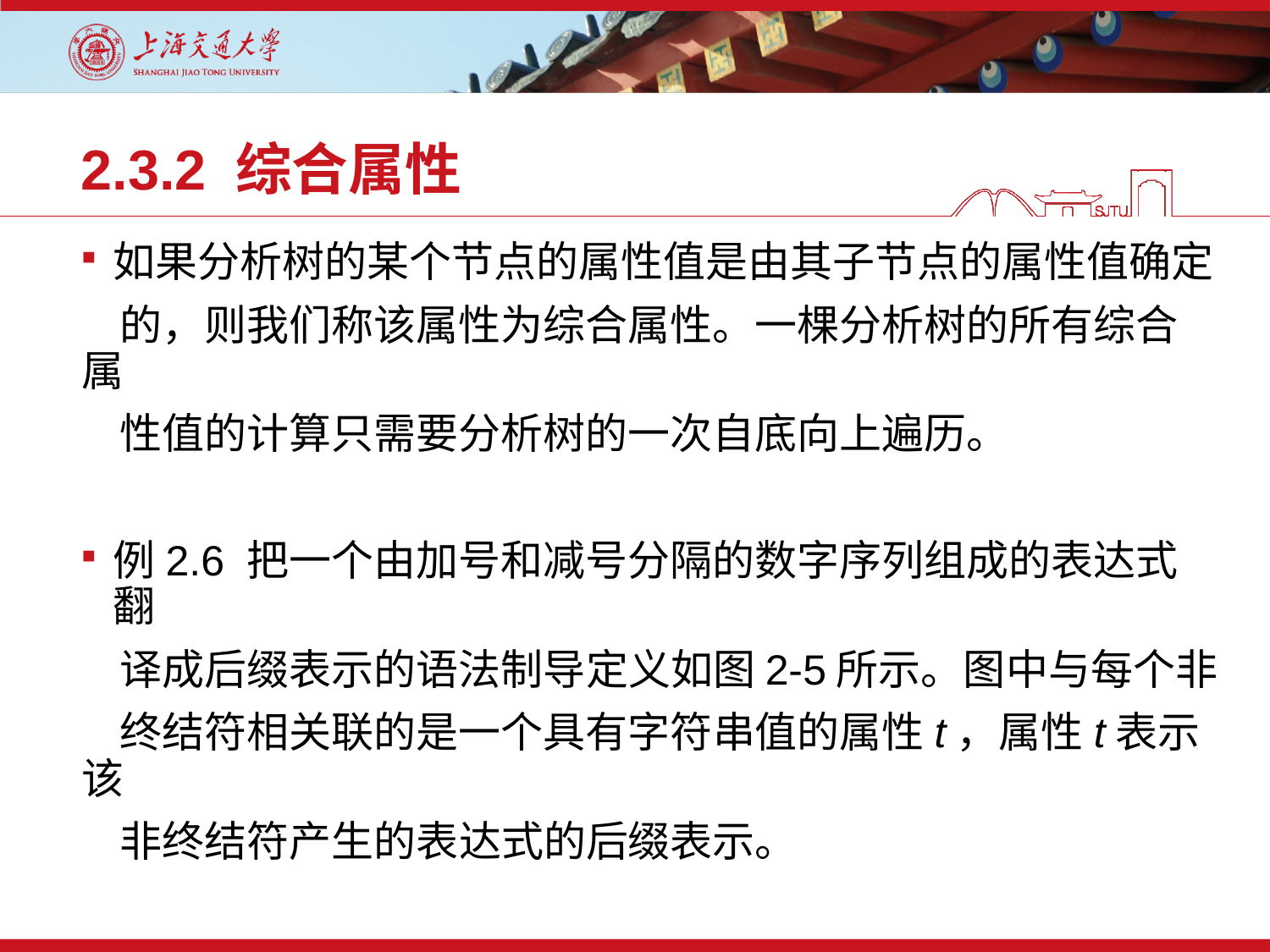

# 2.3.2 综合属性
如果分析树的某个节点的属性值是由其子节点的属性值确定
   的，则我们称该属性为综合属性。一棵分析树的所有综合属
   性值的计算只需要分析树的一次自底向上遍历。

例2.6 把一个由加号和减号分隔的数字序列组成的表达式翻
   译成后缀表示的语法制导定义如图2-5所示。图中与每个非
   终结符相关联的是一个具有字符串值的属性t，属性t表示该
   非终结符产生的表达式的后缀表示。